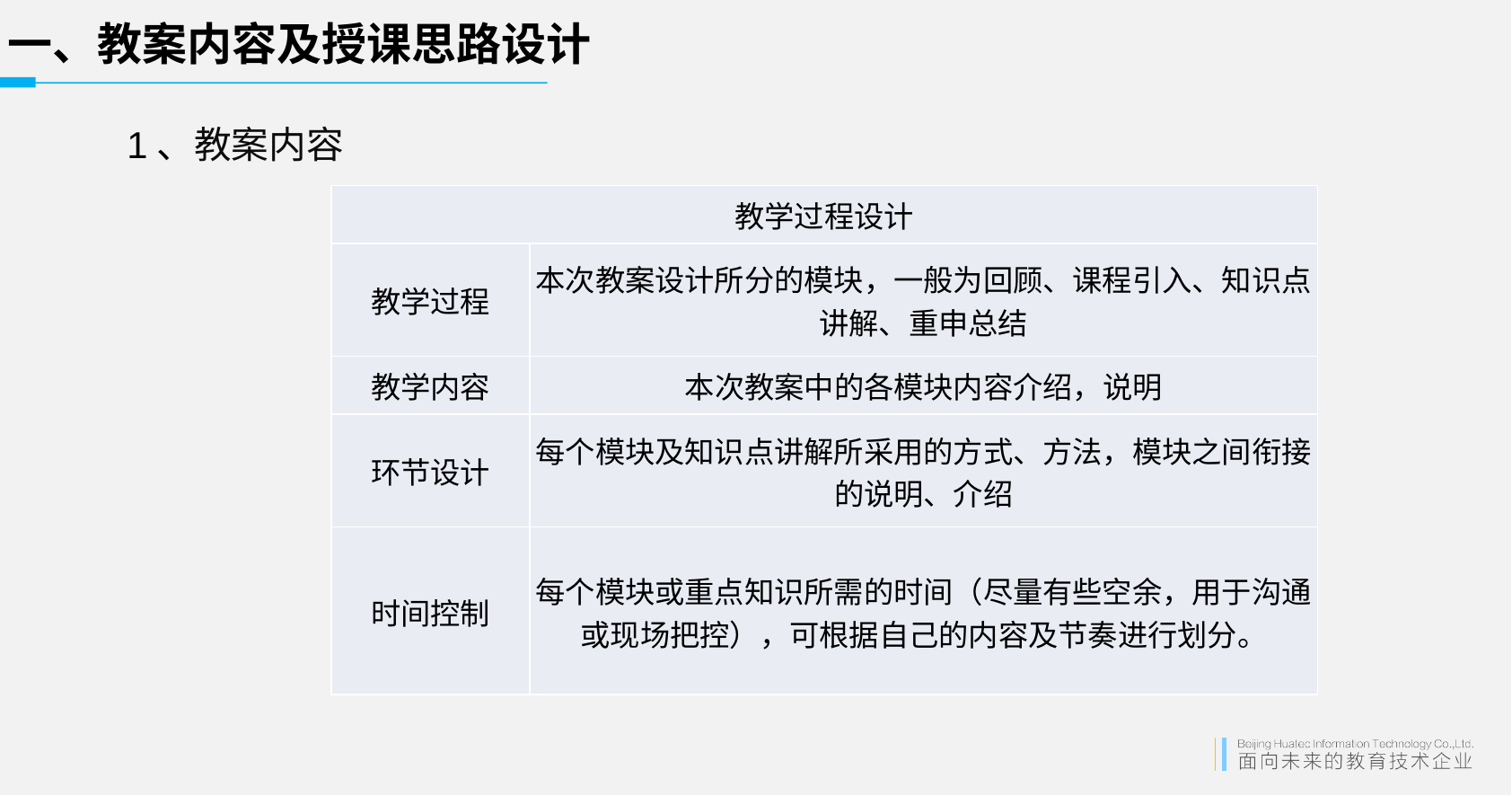

# 一、教案内容及授课思路设计

 1、教案内容
| 教学过程设计 |  |
| --- | --- |
| 教学过程 | 本次教案设计所分的模块，一般为回顾、课程引入、知识点讲解、重申总结 |
| 教学内容 | 本次教案中的各模块内容介绍，说明 |
| 环节设计 | 每个模块及知识点讲解所采用的方式、方法，模块之间衔接的说明、介绍 |
| 时间控制 | 每个模块或重点知识所需的时间（尽量有些空余，用于沟通或现场把控），可根据自己的内容及节奏进行划分。 |